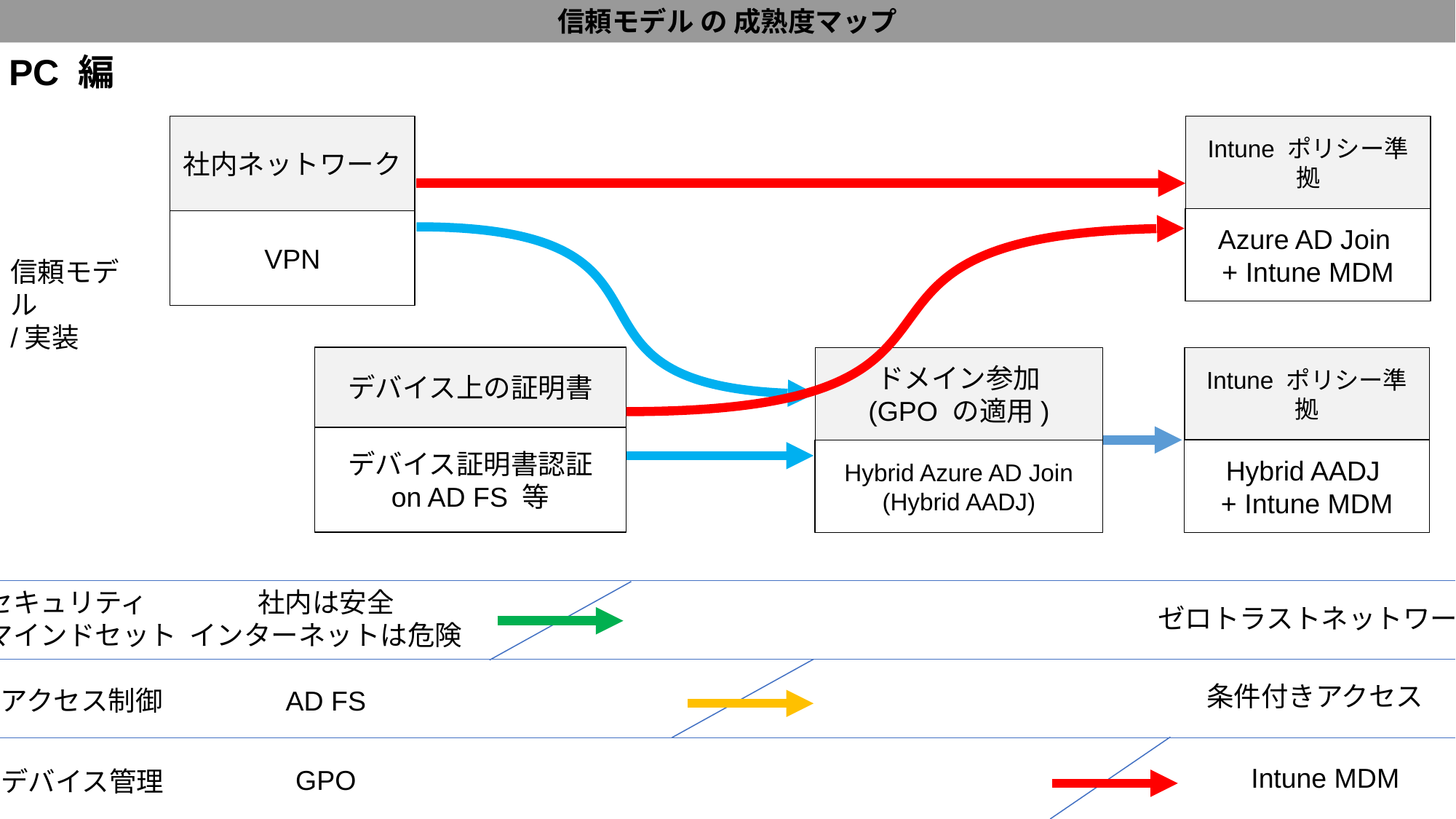

信頼モデル の 成熟度マップ
PC 編
社内ネットワーク
VPN
Intune ポリシー準拠
Azure AD Join
+ Intune MDM
信頼モデル
/実装
デバイス上の証明書
デバイス証明書認証
on AD FS 等
Intune ポリシー準拠
Hybrid AADJ
+ Intune MDM
ドメイン参加
(GPO の適用)
Hybrid Azure AD Join (Hybrid AADJ)
セキュリティ
マインドセット
社内は安全
インターネットは危険
ゼロトラストネットワーク
条件付きアクセス
AD FS
アクセス制御
Intune MDM
GPO
デバイス管理